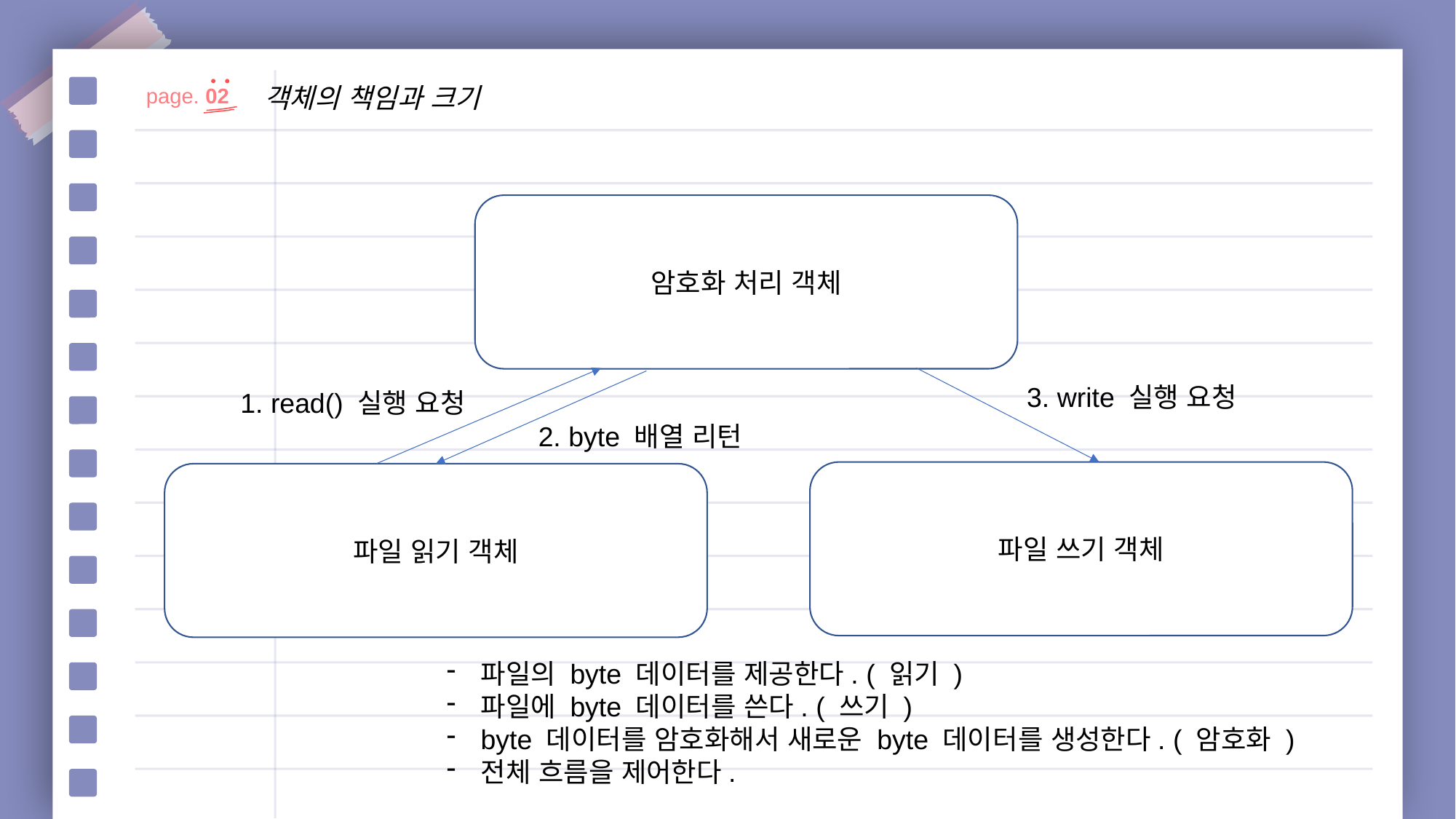

암호화 처리 객체
파일 쓰기 객체
파일 읽기 객체

객체의 책임과 크기

page. 02
객체의 책임과 크기
page. 02

3. write 실행 요청
1. read() 실행 요청
2. byte 배열 리턴
파일의 byte 데이터를 제공한다. ( 읽기 )
파일에 byte 데이터를 쓴다. ( 쓰기 )
byte 데이터를 암호화해서 새로운 byte 데이터를 생성한다. ( 암호화 )
전체 흐름을 제어한다.